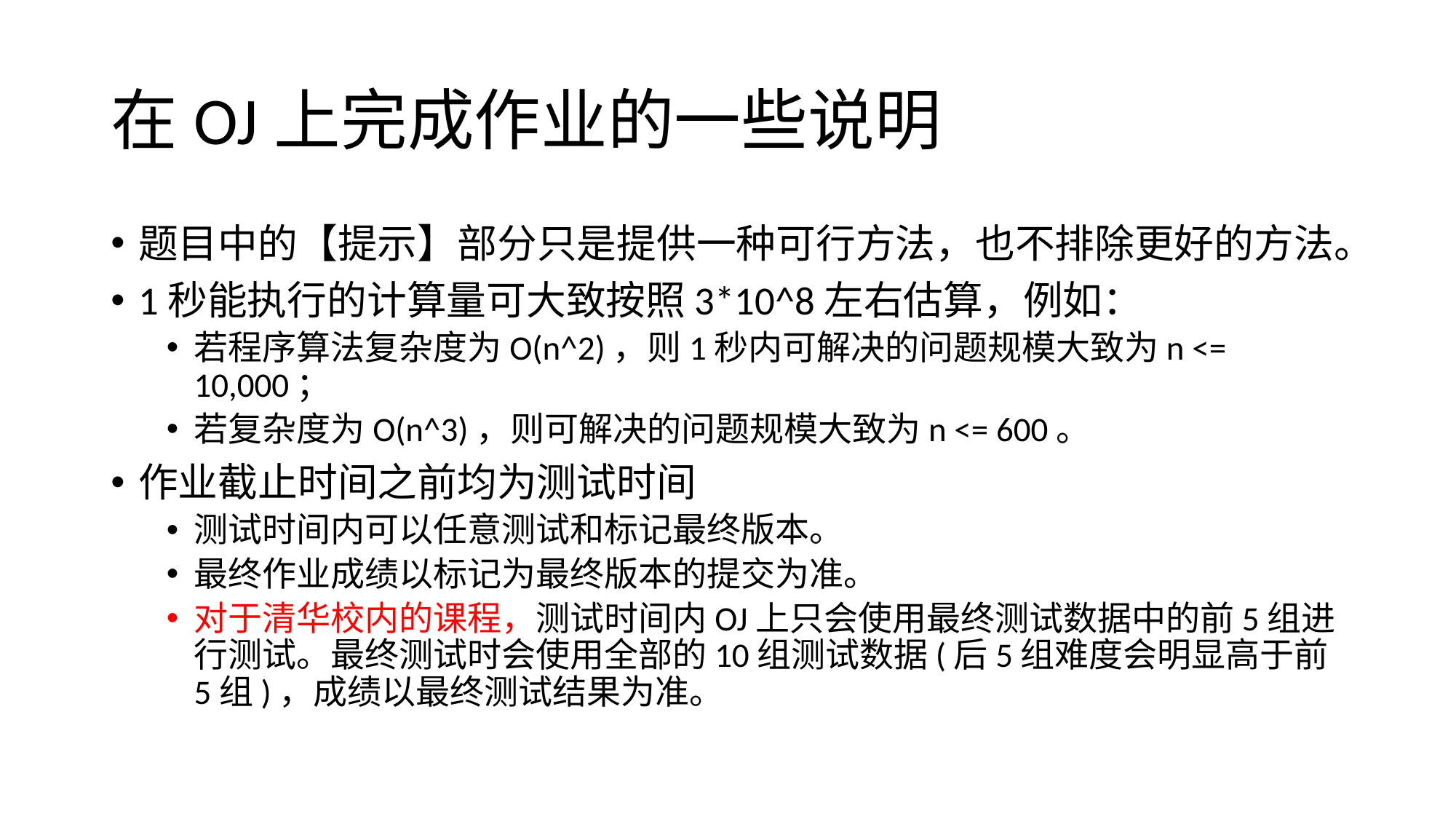

# 在OJ上完成作业的一些说明
题目中的【提示】部分只是提供一种可行方法，也不排除更好的方法。
1秒能执行的计算量可大致按照3*10^8左右估算，例如：
若程序算法复杂度为O(n^2)，则1秒内可解决的问题规模大致为n <= 10,000；
若复杂度为O(n^3)，则可解决的问题规模大致为n <= 600。
作业截止时间之前均为测试时间
测试时间内可以任意测试和标记最终版本。
最终作业成绩以标记为最终版本的提交为准。
对于清华校内的课程，测试时间内OJ上只会使用最终测试数据中的前5组进行测试。最终测试时会使用全部的10组测试数据(后5组难度会明显高于前5组)，成绩以最终测试结果为准。